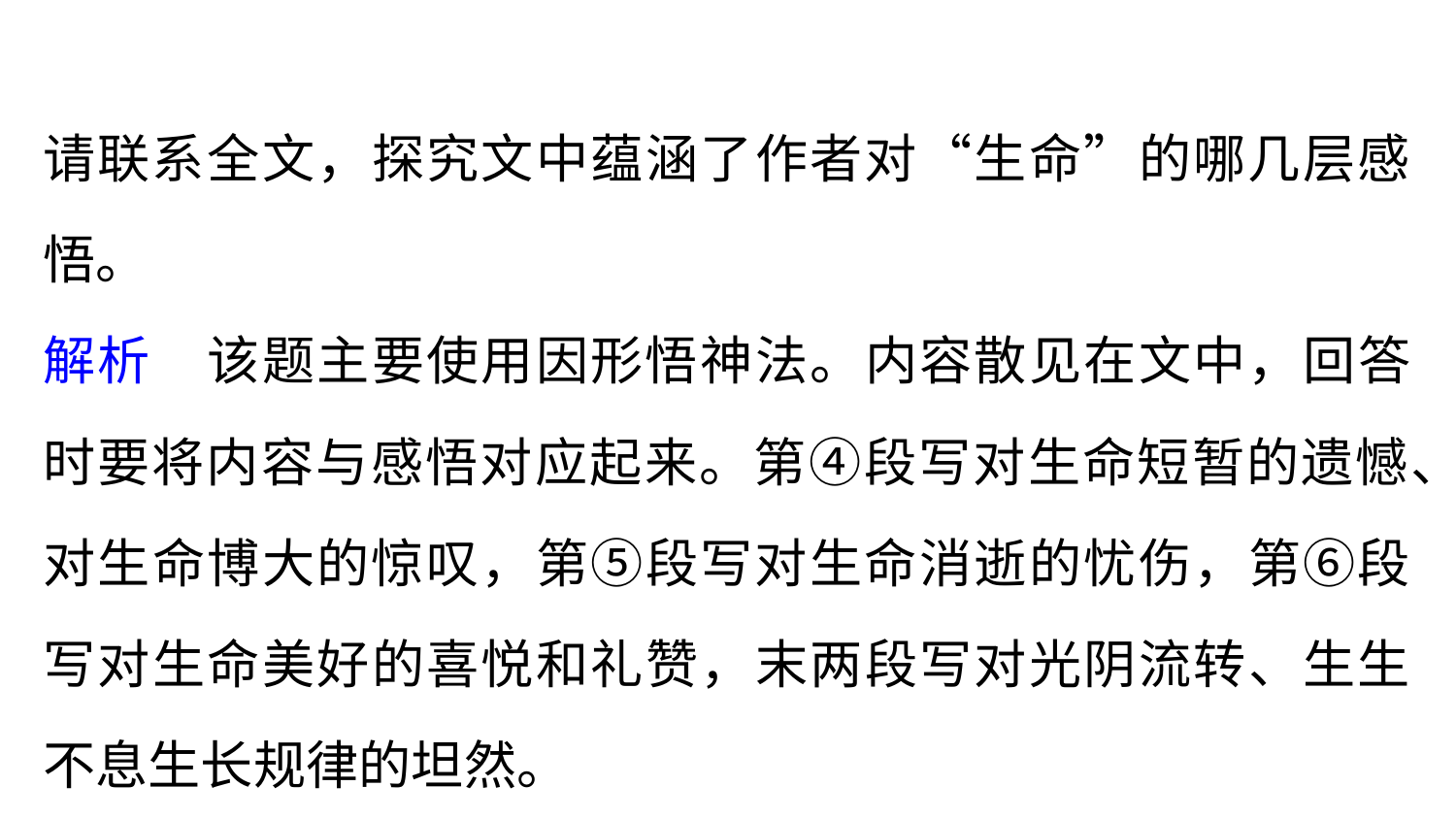

请联系全文，探究文中蕴涵了作者对“生命”的哪几层感悟。
解析　该题主要使用因形悟神法。内容散见在文中，回答时要将内容与感悟对应起来。第④段写对生命短暂的遗憾、对生命博大的惊叹，第⑤段写对生命消逝的忧伤，第⑥段写对生命美好的喜悦和礼赞，末两段写对光阴流转、生生不息生长规律的坦然。